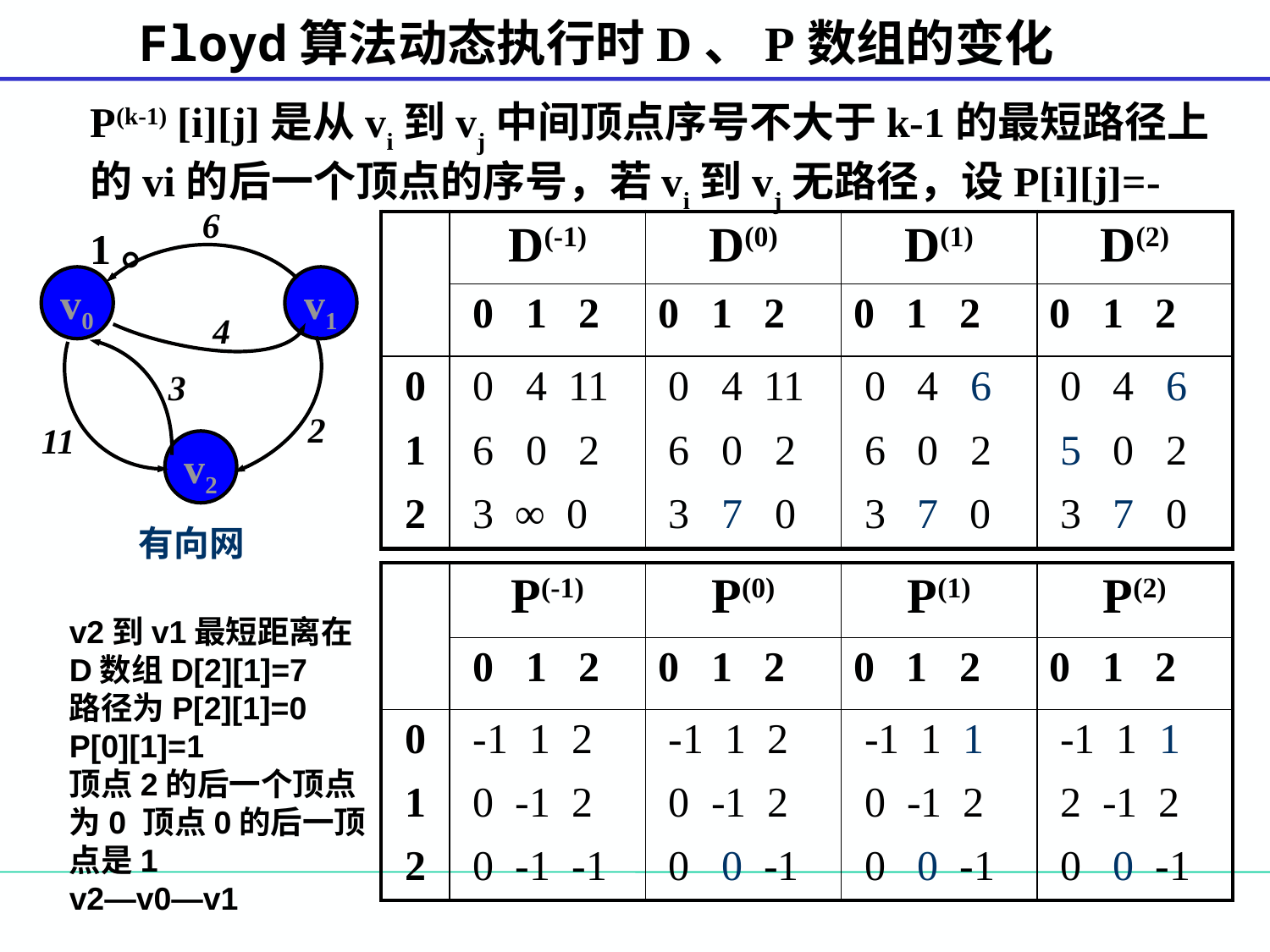

Floyd算法动态执行时D、P数组的变化
P(k-1) [i][j]是从vi到vj中间顶点序号不大于k-1的最短路径上的vi的后一个顶点的序号，若vi到vj无路径，设P[i][j]=-1。
6

v0
v1

4

3
11
2
v2
有向网
|  | D(-1) | D(0) | D(1) | D(2) |
| --- | --- | --- | --- | --- |
|  | 0 1 2 | 0 1 2 | 0 1 2 | 0 1 2 |
| 0 | 0 4 11 | 0 4 11 | 0 4 6 | 0 4 6 |
| 1 | 6 0 2 | 6 0 2 | 6 0 2 | 5 0 2 |
| 2 | 3 ∞ 0 | 3 7 0 | 3 7 0 | 3 7 0 |
|  | P(-1) | P(0) | P(1) | P(2) |
| --- | --- | --- | --- | --- |
|  | 0 1 2 | 0 1 2 | 0 1 2 | 0 1 2 |
| 0 | -1 1 2 | -1 1 2 | -1 1 1 | -1 1 1 |
| 1 | 0 -1 2 | 0 -1 2 | 0 -1 2 | 2 -1 2 |
| 2 | 0 -1 -1 | 0 0 -1 | 0 0 -1 | 0 0 -1 |
v2到v1最短距离在D数组D[2][1]=7
路径为P[2][1]=0
P[0][1]=1
顶点2的后一个顶点为0 顶点0的后一顶点是1
v2—v0—v1